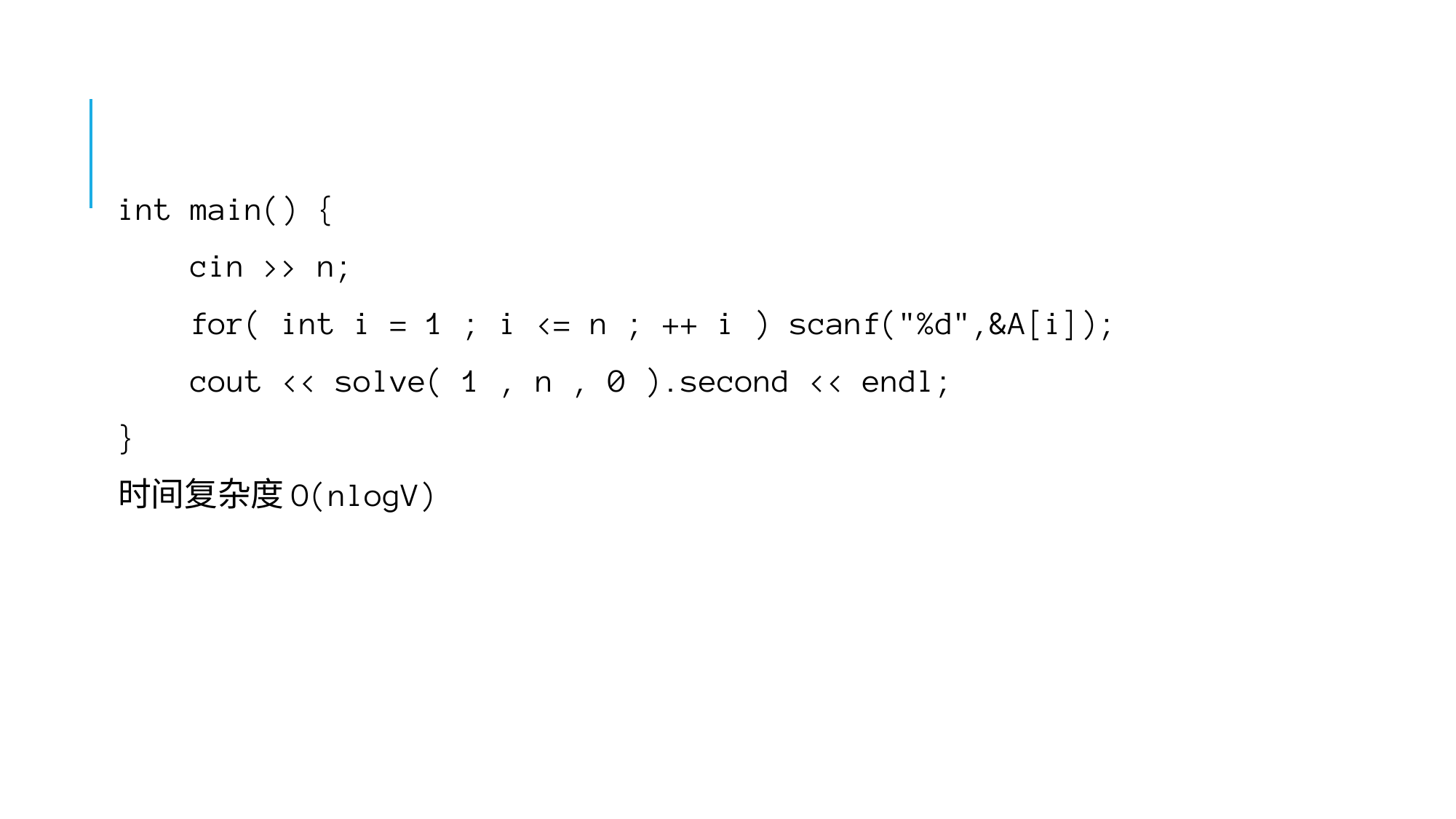

int main() {
    cin >> n;
    for( int i = 1 ; i <= n ; ++ i ) scanf("%d",&A[i]);
    cout << solve( 1 , n , 0 ).second << endl;
}
时间复杂度O(nlogV)